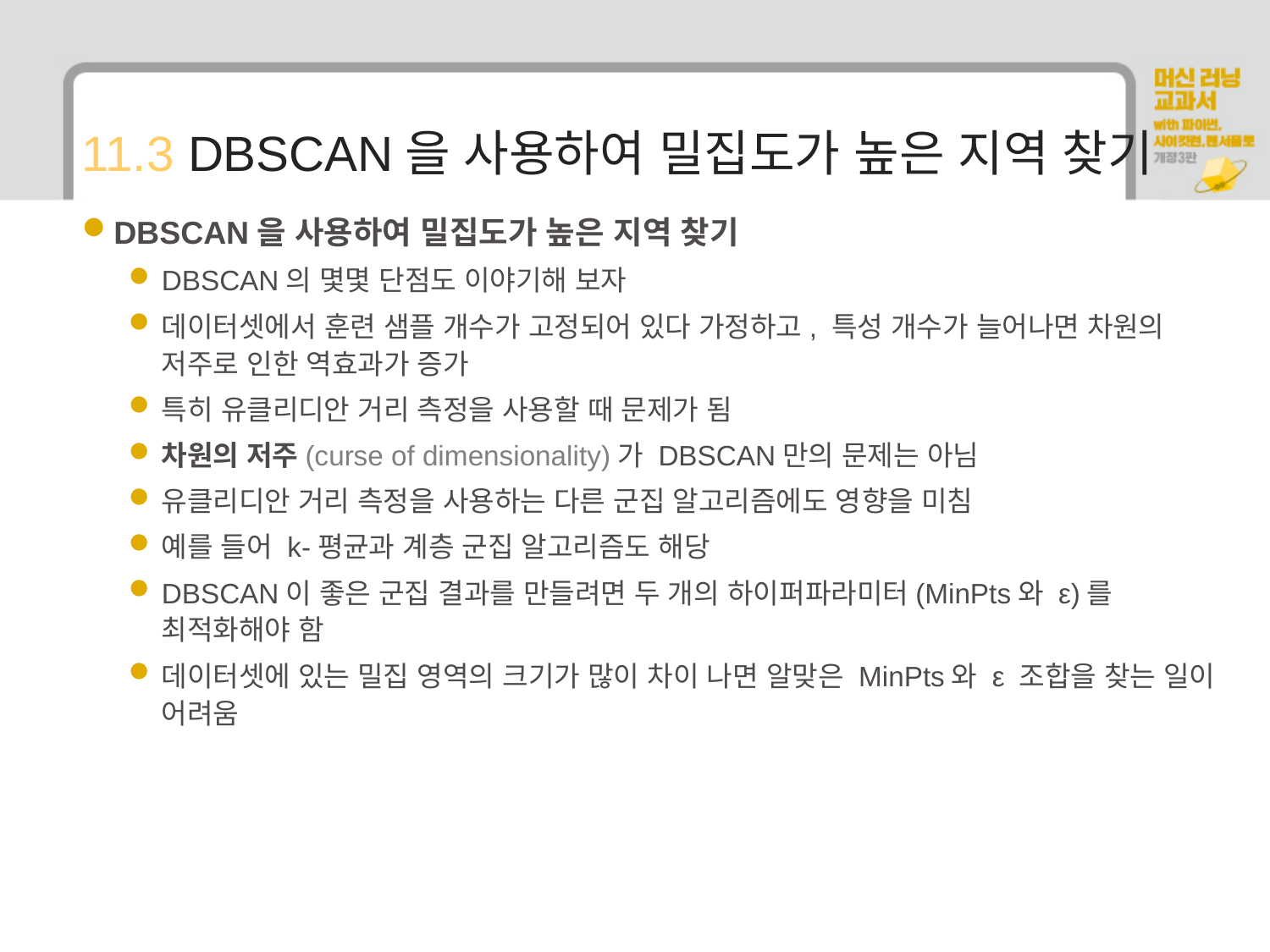

# 11.3 DBSCAN을 사용하여 밀집도가 높은 지역 찾기
DBSCAN을 사용하여 밀집도가 높은 지역 찾기
DBSCAN의 몇몇 단점도 이야기해 보자
데이터셋에서 훈련 샘플 개수가 고정되어 있다 가정하고, 특성 개수가 늘어나면 차원의 저주로 인한 역효과가 증가
특히 유클리디안 거리 측정을 사용할 때 문제가 됨
차원의 저주(curse of dimensionality)가 DBSCAN만의 문제는 아님
유클리디안 거리 측정을 사용하는 다른 군집 알고리즘에도 영향을 미침
예를 들어 k-평균과 계층 군집 알고리즘도 해당
DBSCAN이 좋은 군집 결과를 만들려면 두 개의 하이퍼파라미터(MinPts와 ε)를 최적화해야 함
데이터셋에 있는 밀집 영역의 크기가 많이 차이 나면 알맞은 MinPts와 ε 조합을 찾는 일이 어려움